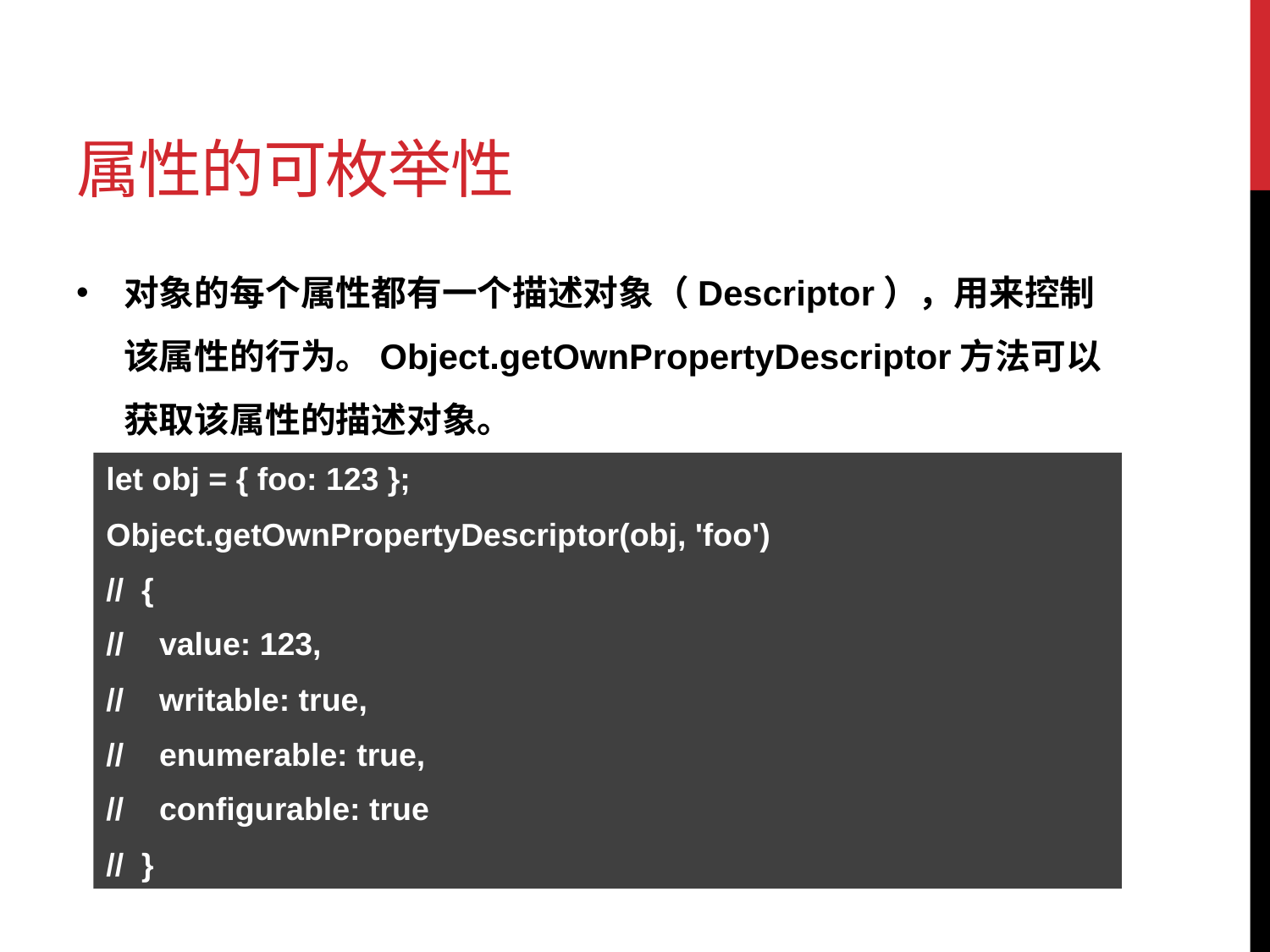

# 属性的可枚举性
对象的每个属性都有一个描述对象（Descriptor），用来控制该属性的行为。Object.getOwnPropertyDescriptor方法可以获取该属性的描述对象。

let obj = { foo: 123 };
Object.getOwnPropertyDescriptor(obj, 'foo')
//  {
//    value: 123,
//    writable: true,
//    enumerable: true,
//    configurable: true
//  }